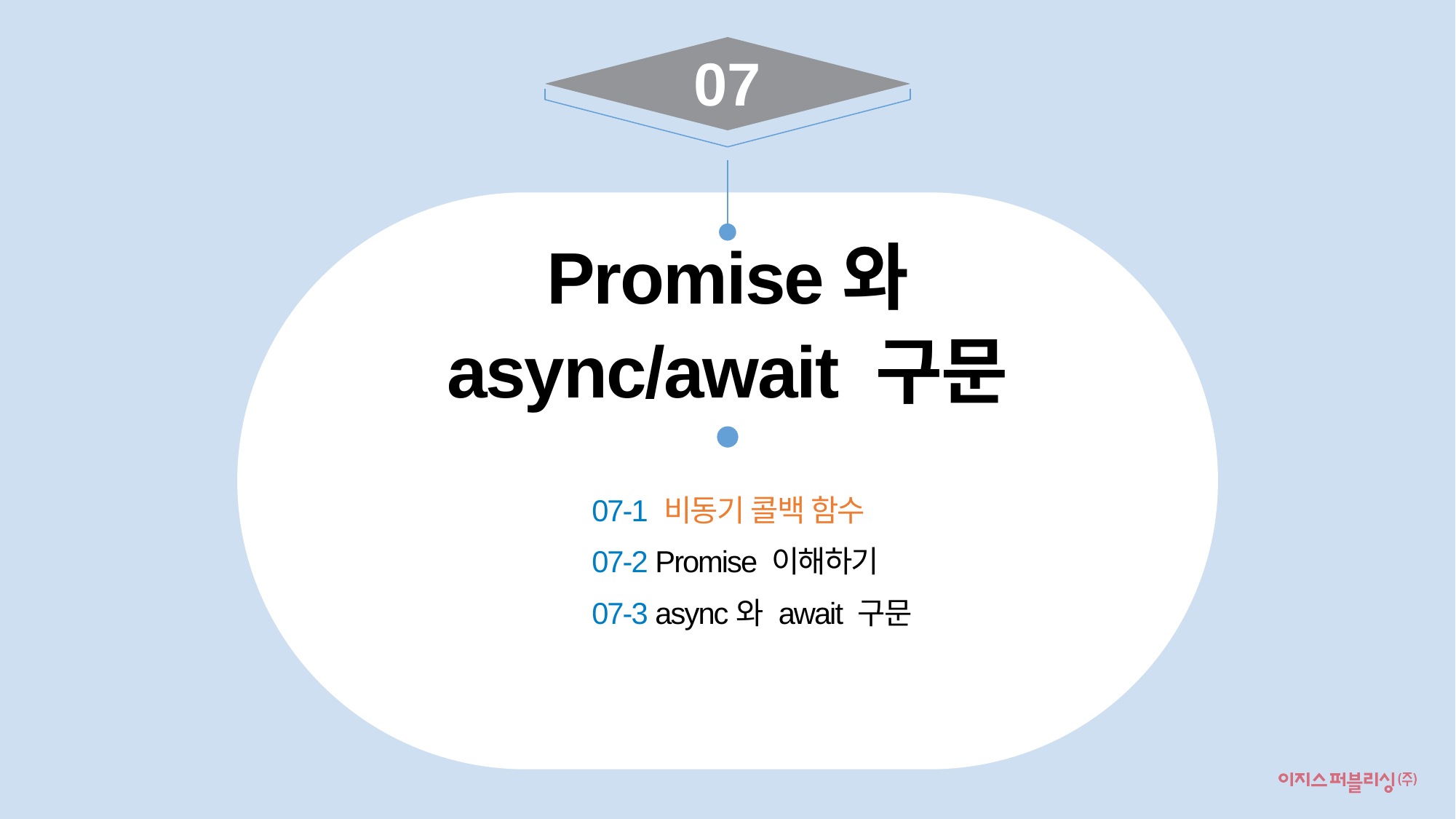

07
Promise와
async/await 구문
07-1 비동기 콜백 함수
07-2 Promise 이해하기
07-3 async와 await 구문